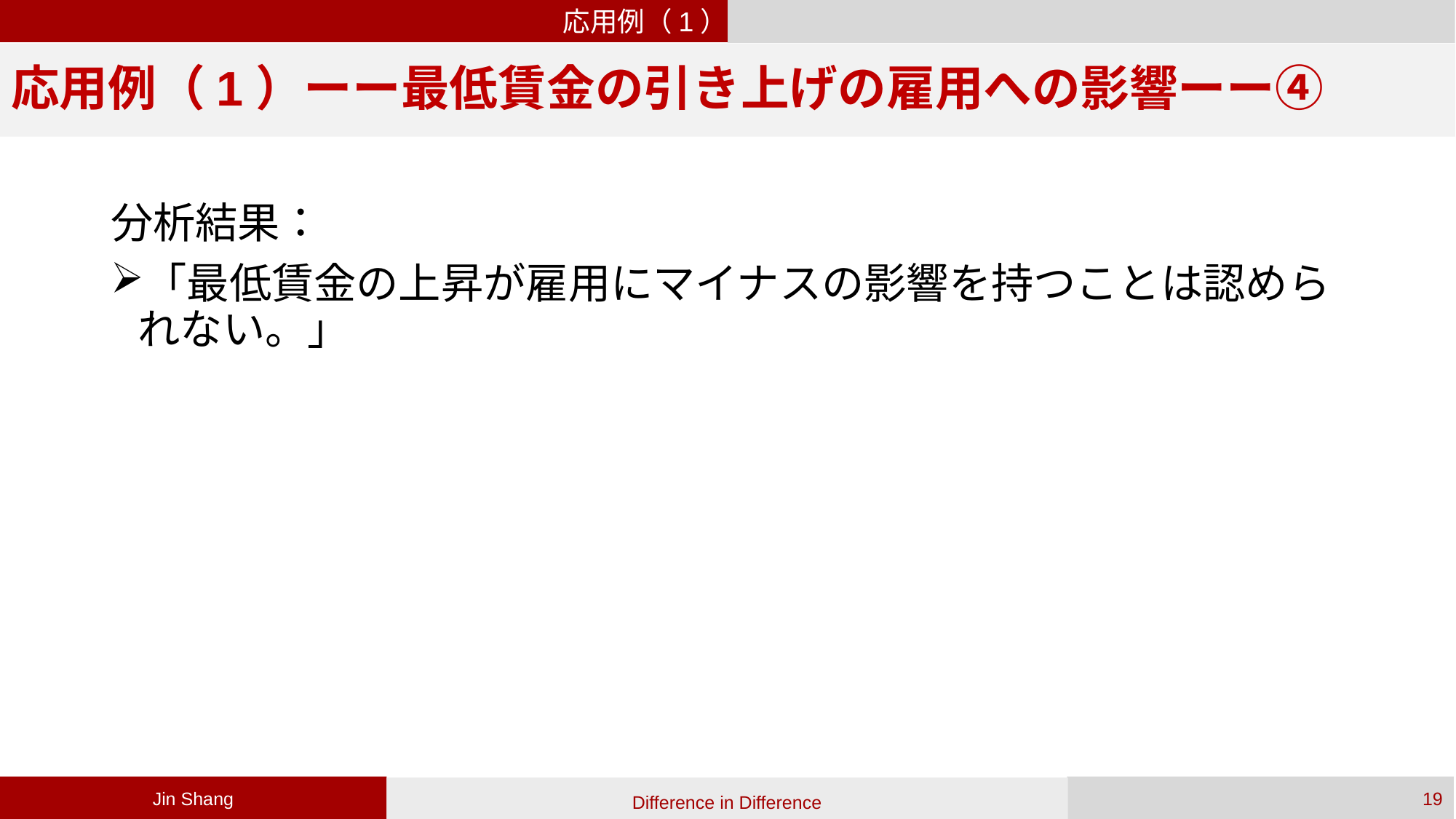

応用例（1）
# 応用例（1）ーー最低賃金の引き上げの雇用への影響ーー④
分析結果：
「最低賃金の上昇が雇用にマイナスの影響を持つことは認められない。」
Jin Shang
19
Difference in Difference